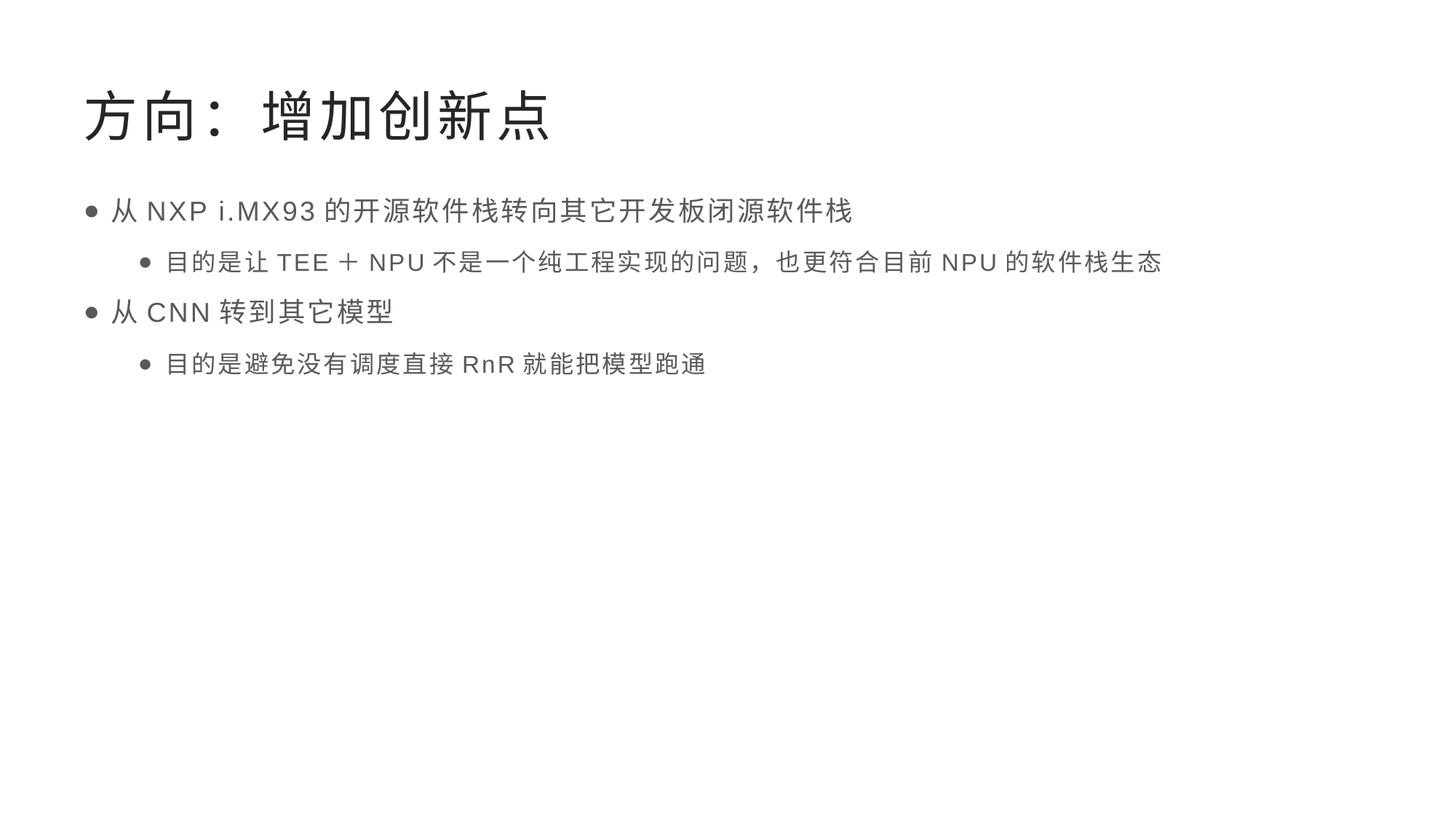

# 方向：增加创新点
从NXP i.MX93的开源软件栈转向其它开发板闭源软件栈
目的是让TEE＋NPU不是一个纯工程实现的问题，也更符合目前NPU的软件栈生态
从CNN转到其它模型
目的是避免没有调度直接RnR就能把模型跑通